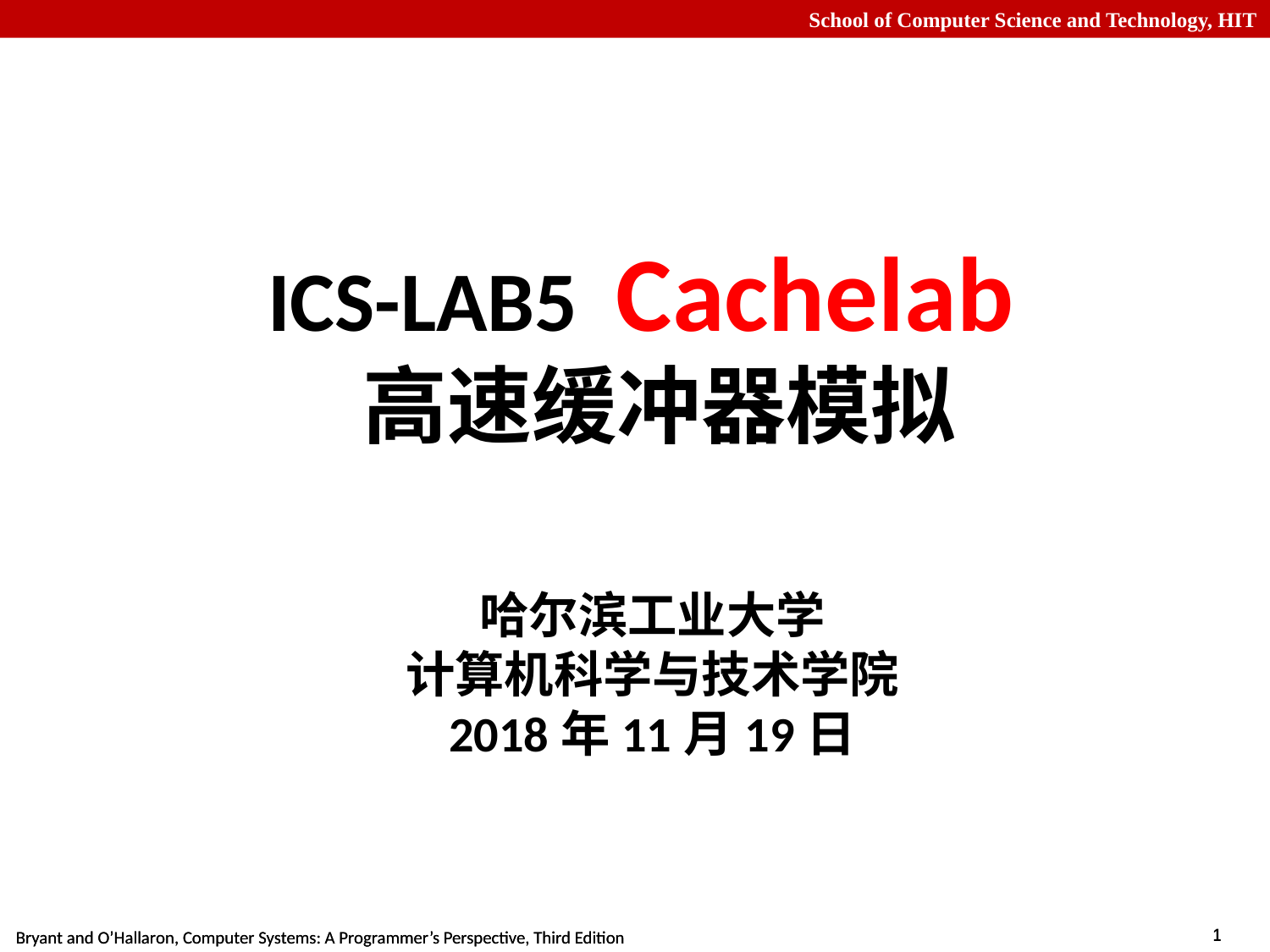

# ICS-LAB5  Cachelab 高速缓冲器模拟
哈尔滨工业大学
计算机科学与技术学院
2018年11月19日